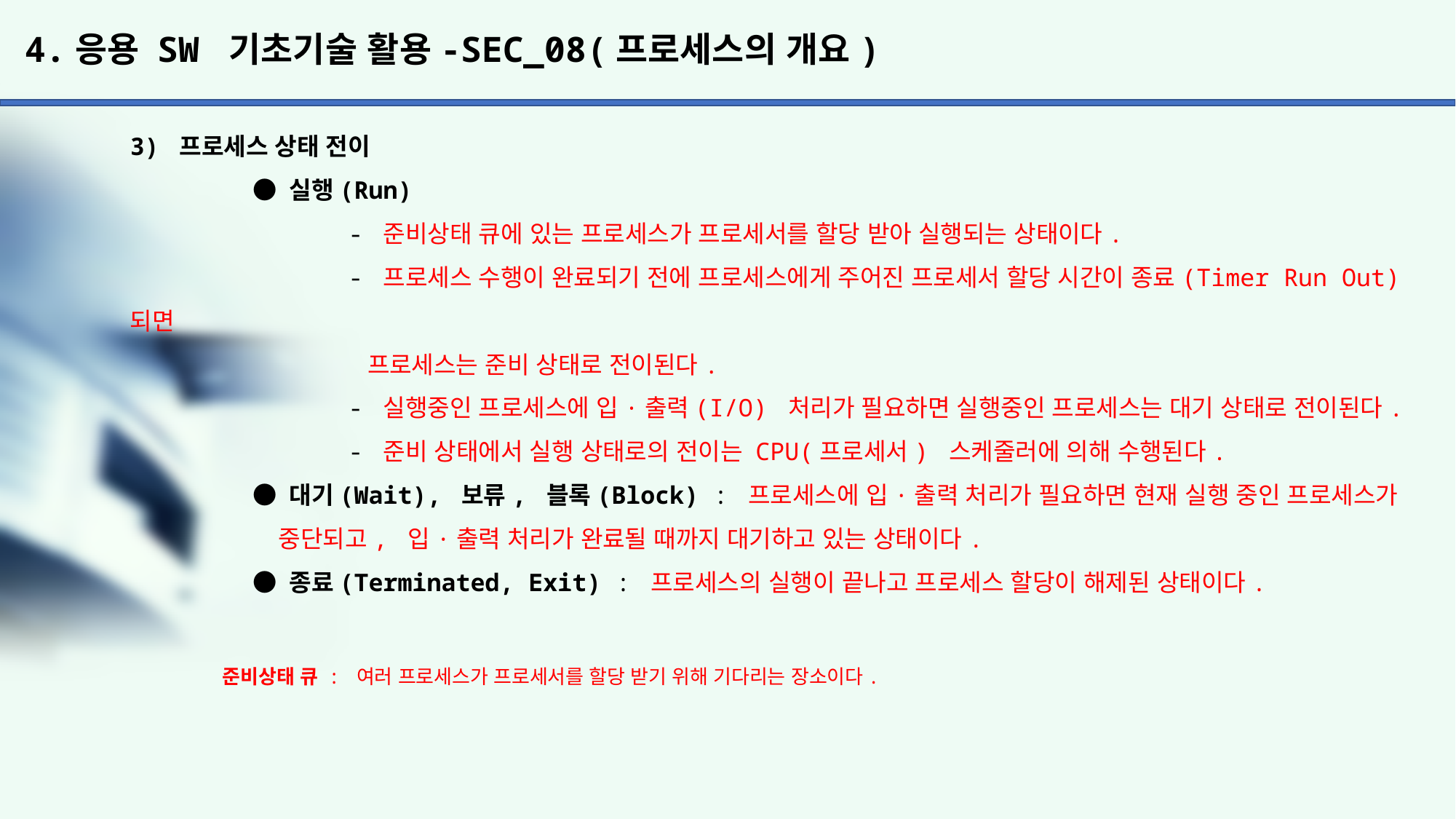

# 4.응용 SW 기초기술 활용-SEC_08(프로세스의 개요)
3) 프로세스 상태 전이
	  ● 실행(Run)
		- 준비상태 큐에 있는 프로세스가 프로세서를 할당 받아 실행되는 상태이다.
		- 프로세스 수행이 완료되기 전에 프로세스에게 주어진 프로세서 할당 시간이 종료(Timer Run Out)되면
		  프로세스는 준비 상태로 전이된다.
		- 실행중인 프로세스에 입·출력(I/O) 처리가 필요하면 실행중인 프로세스는 대기 상태로 전이된다.
		- 준비 상태에서 실행 상태로의 전이는 CPU(프로세서) 스케줄러에 의해 수행된다.
	  ● 대기(Wait), 보류, 블록(Block) : 프로세스에 입·출력 처리가 필요하면 현재 실행 중인 프로세스가
	     중단되고, 입·출력 처리가 완료될 때까지 대기하고 있는 상태이다.
	  ● 종료(Terminated, Exit) : 프로세스의 실행이 끝나고 프로세스 할당이 해제된 상태이다.
준비상태 큐 : 여러 프로세스가 프로세서를 할당 받기 위해 기다리는 장소이다.